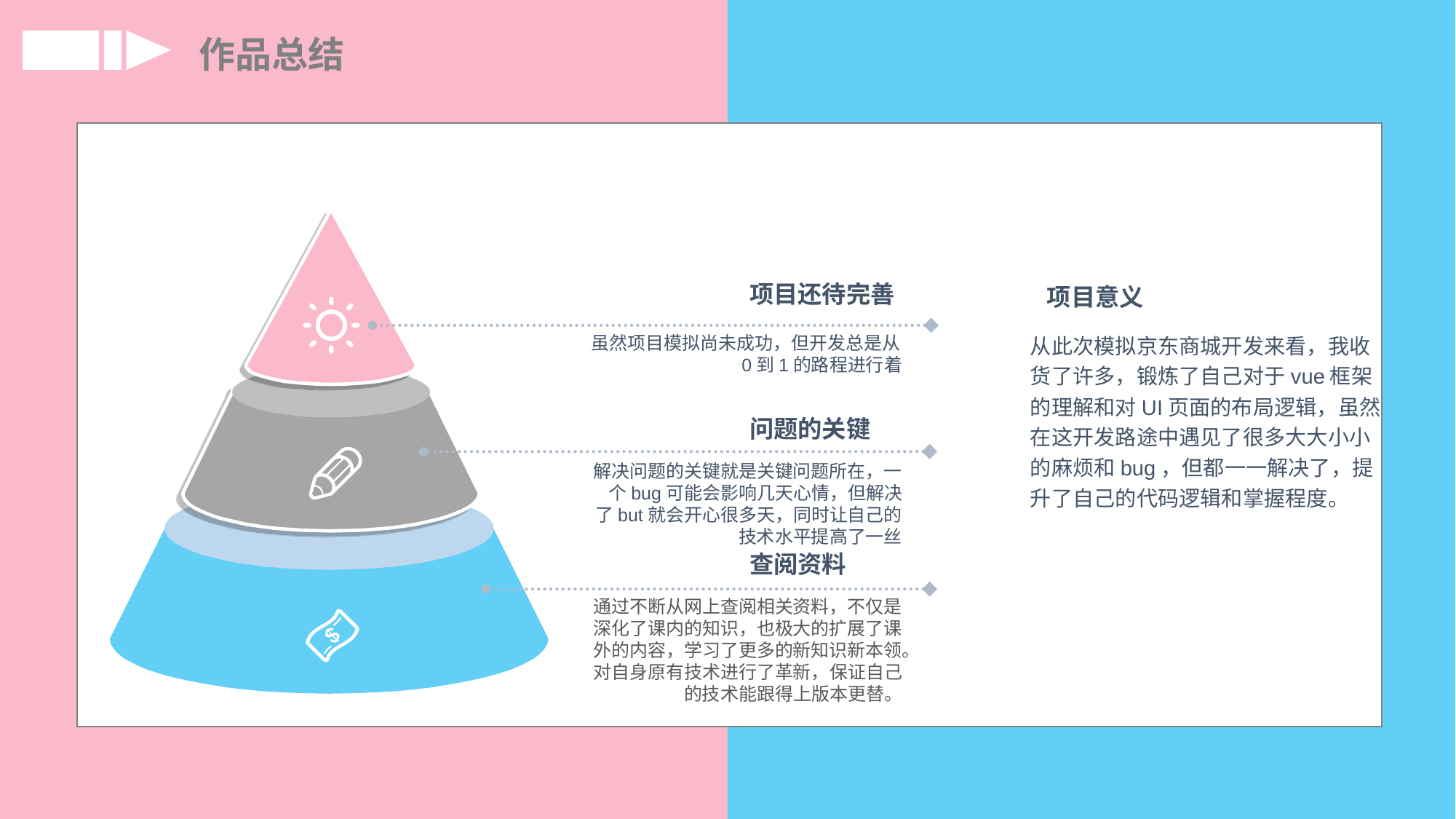

作品总结

项目还待完善
项目意义

从此次模拟京东商城开发来看，我收货了许多，锻炼了自己对于vue框架的理解和对UI页面的布局逻辑，虽然在这开发路途中遇见了很多大大小小的麻烦和bug，但都一一解决了，提升了自己的代码逻辑和掌握程度。
虽然项目模拟尚未成功，但开发总是从0到1的路程进行着

问题的关键

解决问题的关键就是关键问题所在，一个bug可能会影响几天心情，但解决了but就会开心很多天，同时让自己的技术水平提高了一丝

查阅资料

通过不断从网上查阅相关资料，不仅是深化了课内的知识，也极大的扩展了课外的内容，学习了更多的新知识新本领。对自身原有技术进行了革新，保证自己的技术能跟得上版本更替。